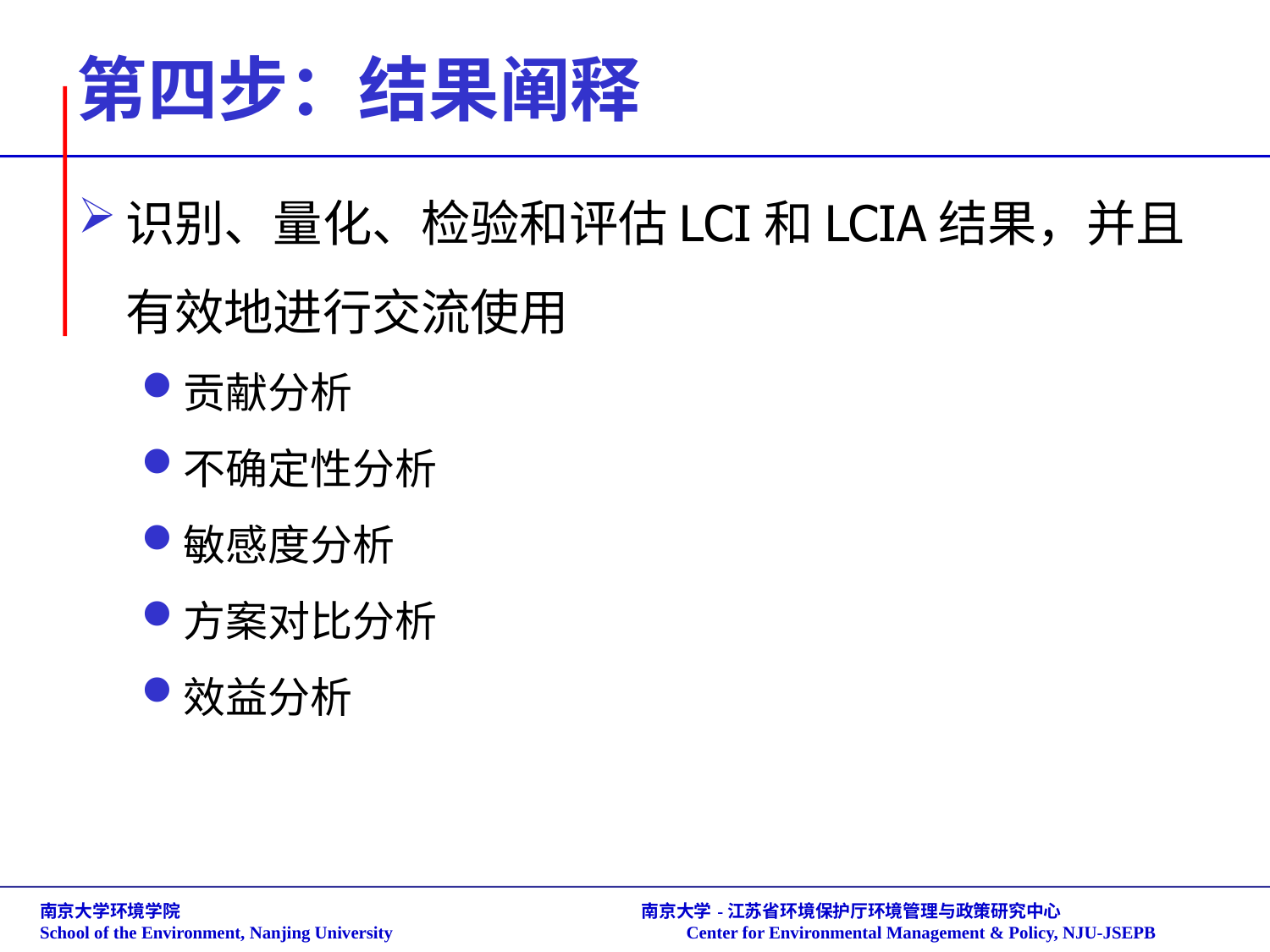

# 第四步：结果阐释
识别、量化、检验和评估LCI和LCIA结果，并且有效地进行交流使用
贡献分析
不确定性分析
敏感度分析
方案对比分析
效益分析